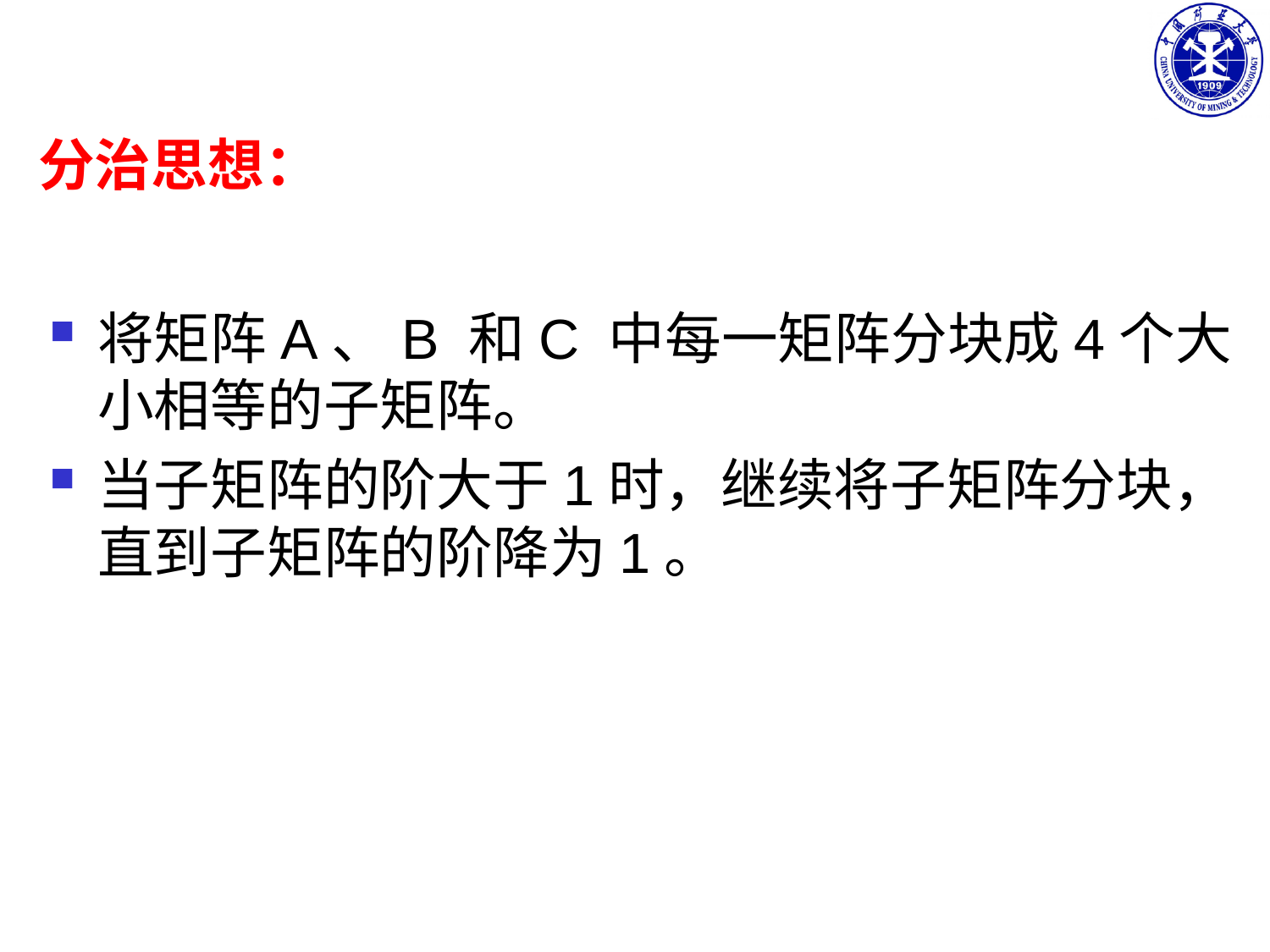

分治思想：
将矩阵A、B 和C 中每一矩阵分块成4个大小相等的子矩阵。
当子矩阵的阶大于1时，继续将子矩阵分块，直到子矩阵的阶降为1。